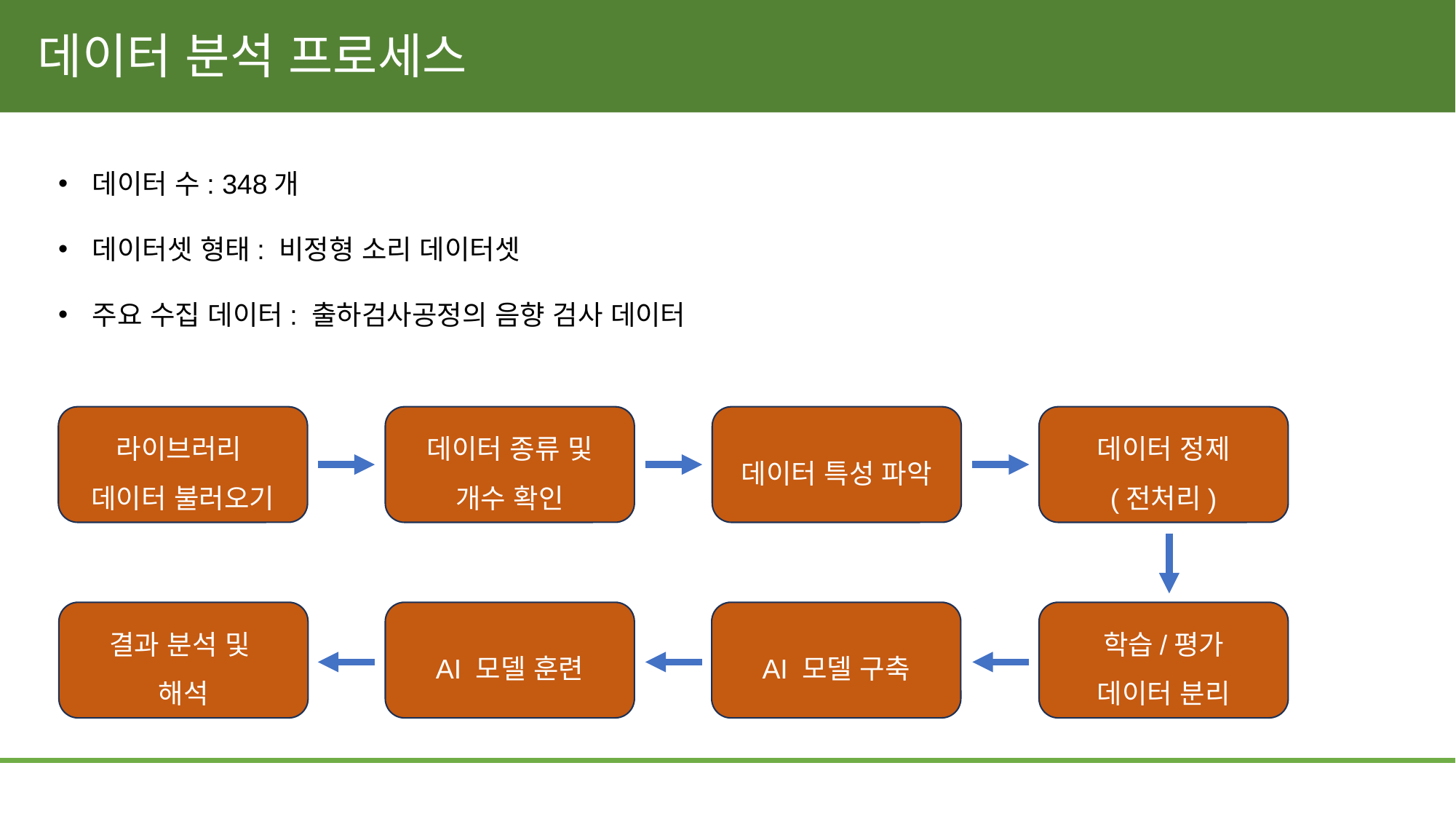

데이터 분석 프로세스
데이터 수: 348개
데이터셋 형태: 비정형 소리 데이터셋
주요 수집 데이터: 출하검사공정의 음향 검사 데이터
라이브러리
데이터 불러오기
데이터 종류 및 개수 확인
데이터 특성 파악
데이터 정제
(전처리)
결과 분석 및
해석
AI 모델 훈련
AI 모델 구축
학습/평가
데이터 분리